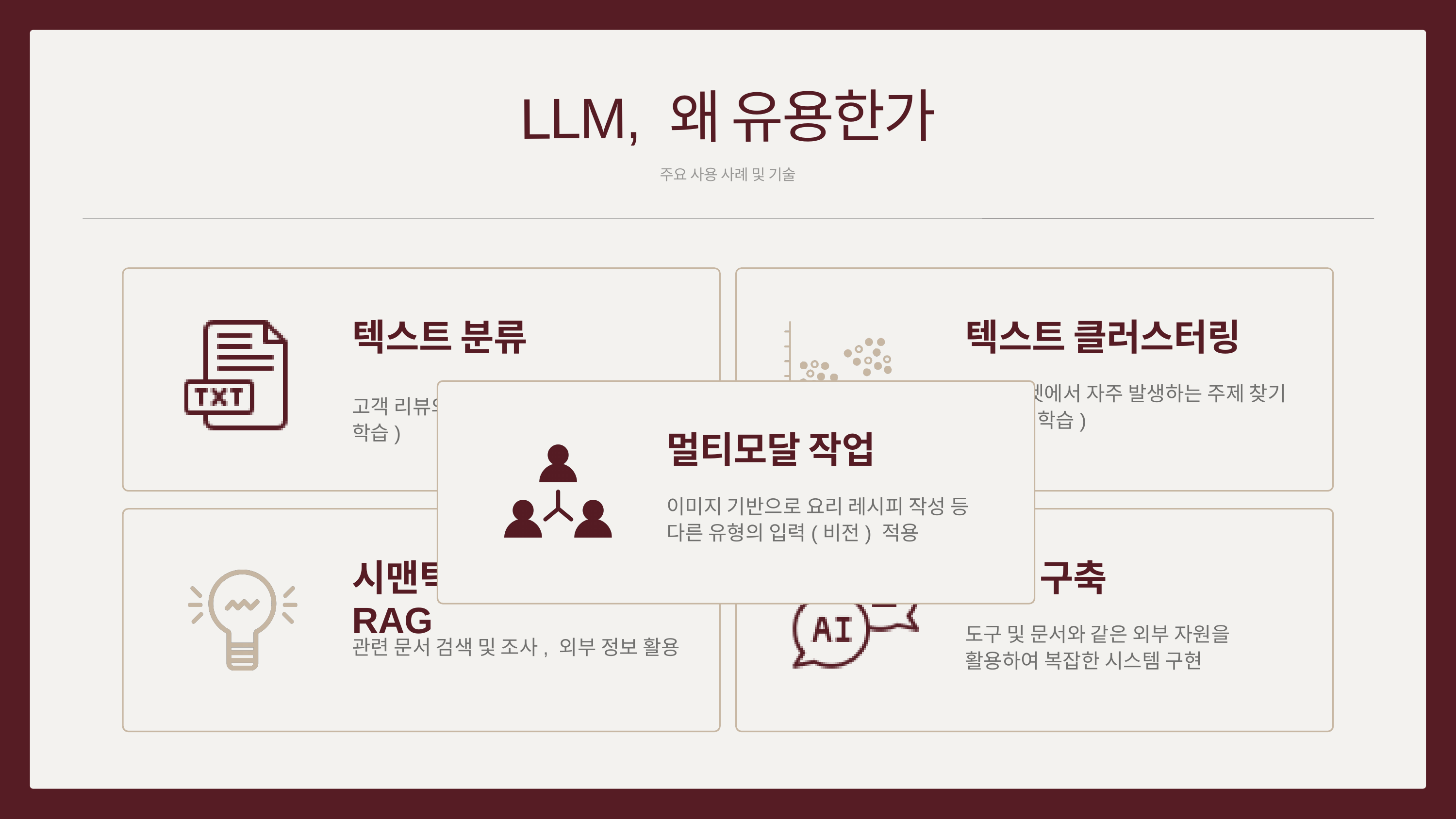

LLM, 왜 유용한가
주요 사용 사례 및 기술

텍스트 분류
텍스트 클러스터링

이슈 티켓에서 자주 발생하는 주제 찾기 (비지도 학습)

고객 리뷰의 긍정/부정 식별 (지도 학습)
멀티모달 작업

이미지 기반으로 요리 레시피 작성 등 다른 유형의 입력(비전) 적용

시맨틱 검색 및 RAG
챗봇 구축

도구 및 문서와 같은 외부 자원을 활용하여 복잡한 시스템 구현
관련 문서 검색 및 조사, 외부 정보 활용